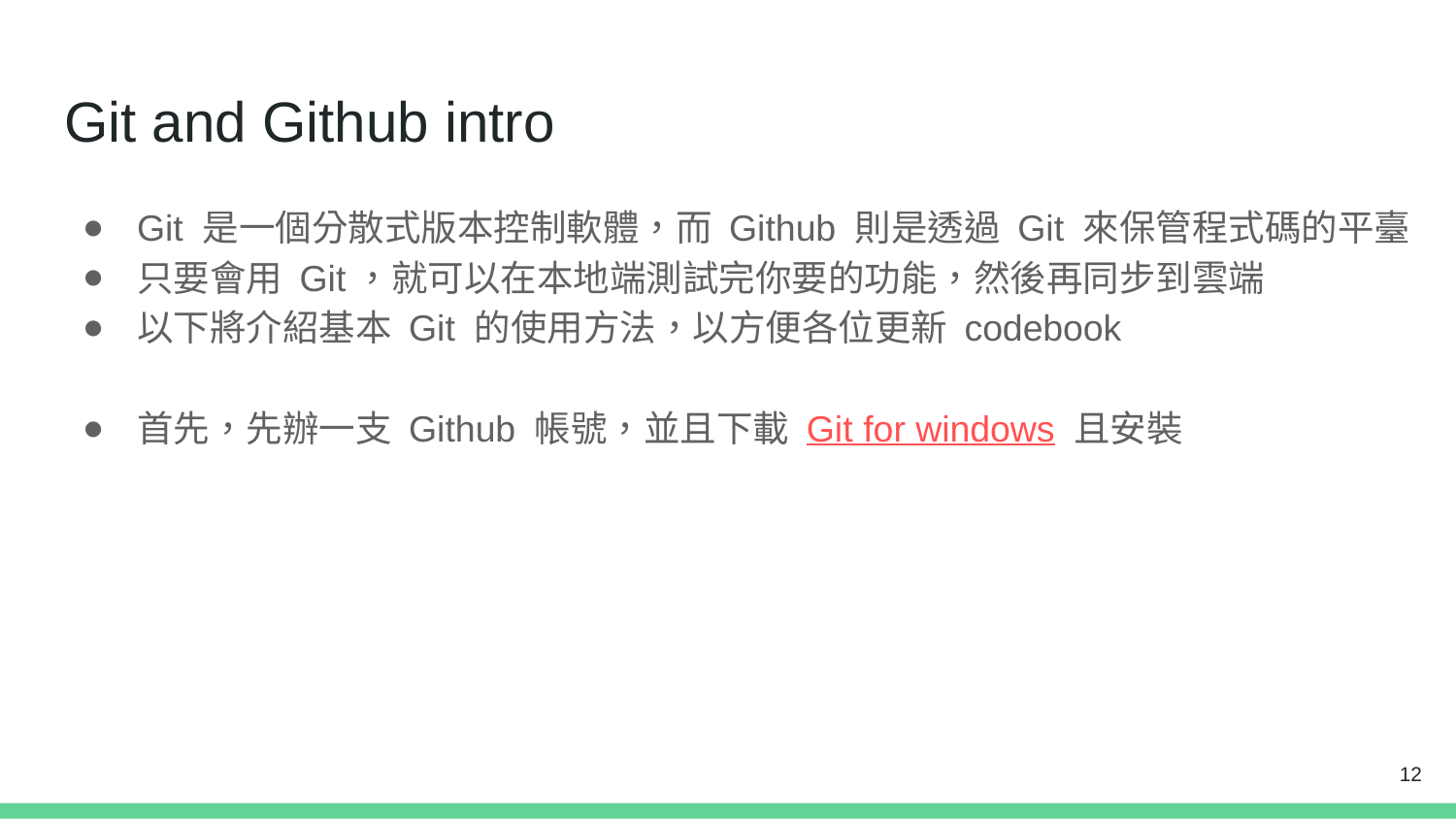

# Git and Github intro
Git 是一個分散式版本控制軟體，而 Github 則是透過 Git 來保管程式碼的平臺
只要會用 Git，就可以在本地端測試完你要的功能，然後再同步到雲端
以下將介紹基本 Git 的使用方法，以方便各位更新 codebook

首先，先辦一支 Github 帳號，並且下載 Git for windows 且安裝

12